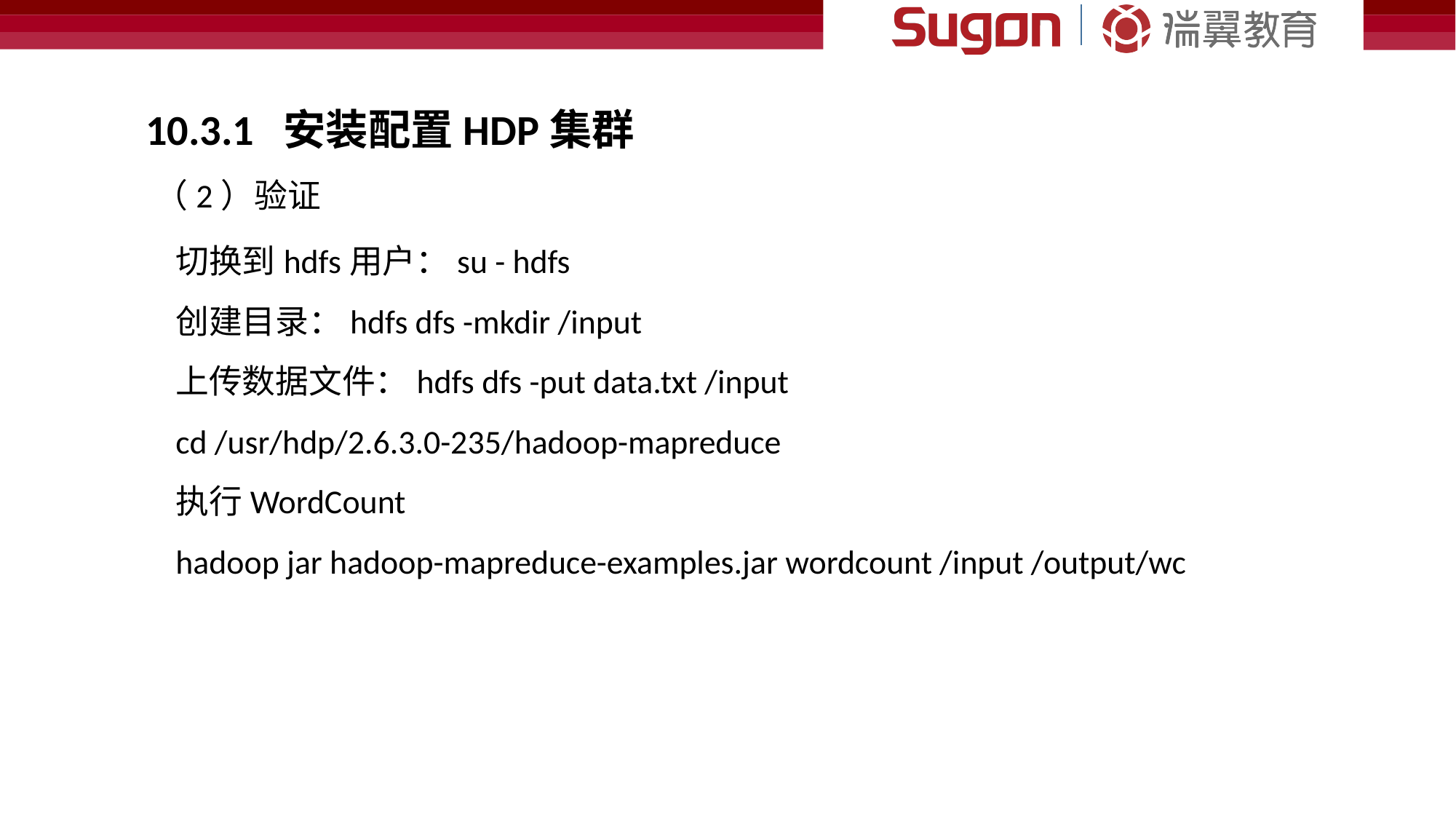

10.3.1  安装配置HDP集群
（2）验证
切换到hdfs用户：su - hdfs
创建目录：hdfs dfs -mkdir /input
上传数据文件：hdfs dfs -put data.txt /input
cd /usr/hdp/2.6.3.0-235/hadoop-mapreduce
执行WordCount
hadoop jar hadoop-mapreduce-examples.jar wordcount /input /output/wc